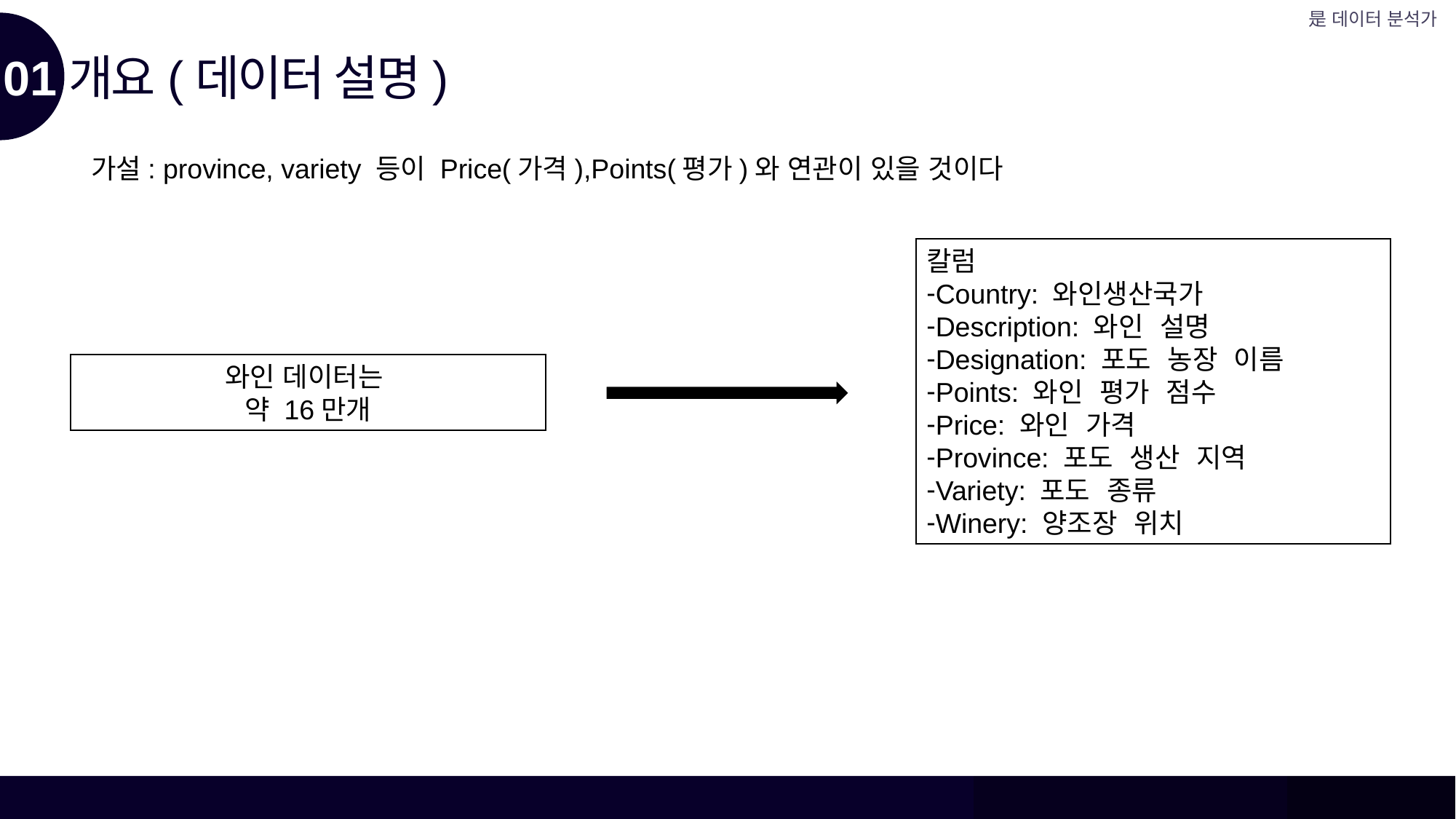

是 데이터 분석가
01
개요(데이터 설명)
가설: province, variety 등이 Price(가격),Points(평가)와 연관이 있을 것이다
칼럼
Country: 와인생산국가
Description: 와인 설명
Designation: 포도 농장 이름
Points: 와인 평가 점수
Price: 와인 가격
Province: 포도 생산 지역
Variety: 포도 종류
Winery: 양조장 위치
와인 데이터는
약 16만개